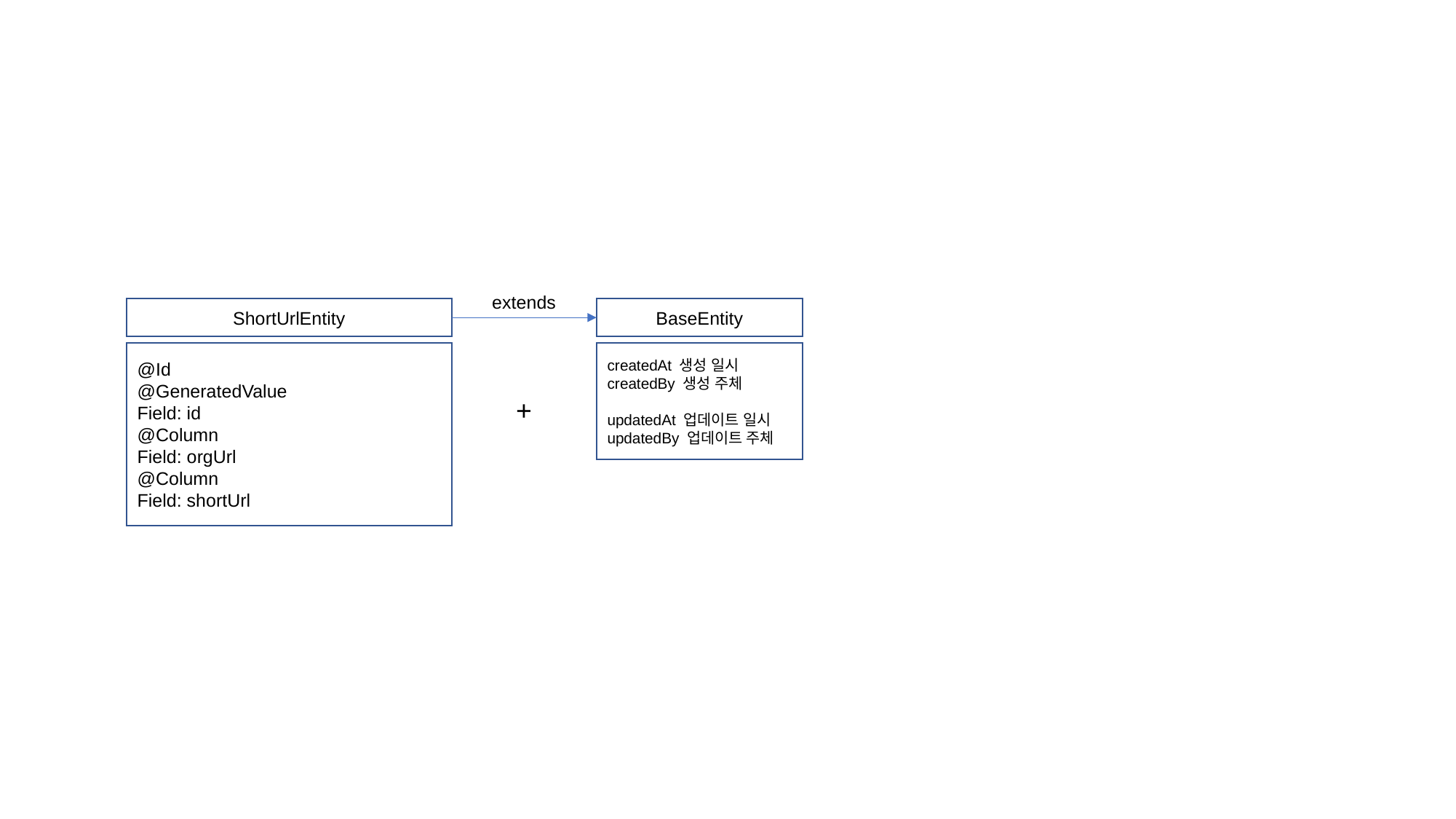

extends
ShortUrlEntity
BaseEntity
@Id
@GeneratedValue
Field: id
@Column
Field: orgUrl
@Column
Field: shortUrl
createdAt 생성 일시
createdBy 생성 주체

updatedAt 업데이트 일시
updatedBy 업데이트 주체
+